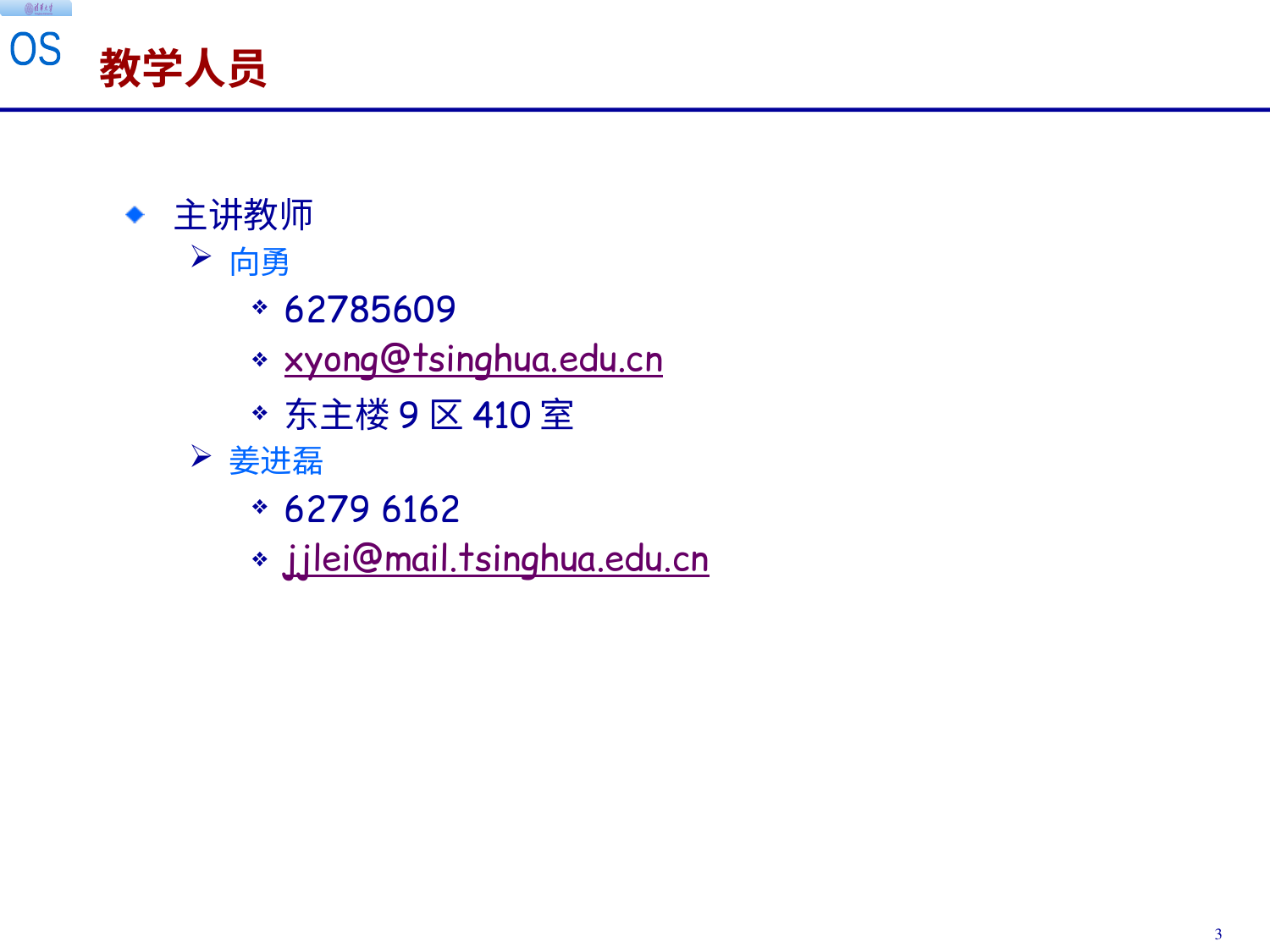

# 教学人员
主讲教师
向勇
62785609
xyong@tsinghua.edu.cn
东主楼9区410室
姜进磊
6279 6162
jjlei@mail.tsinghua.edu.cn